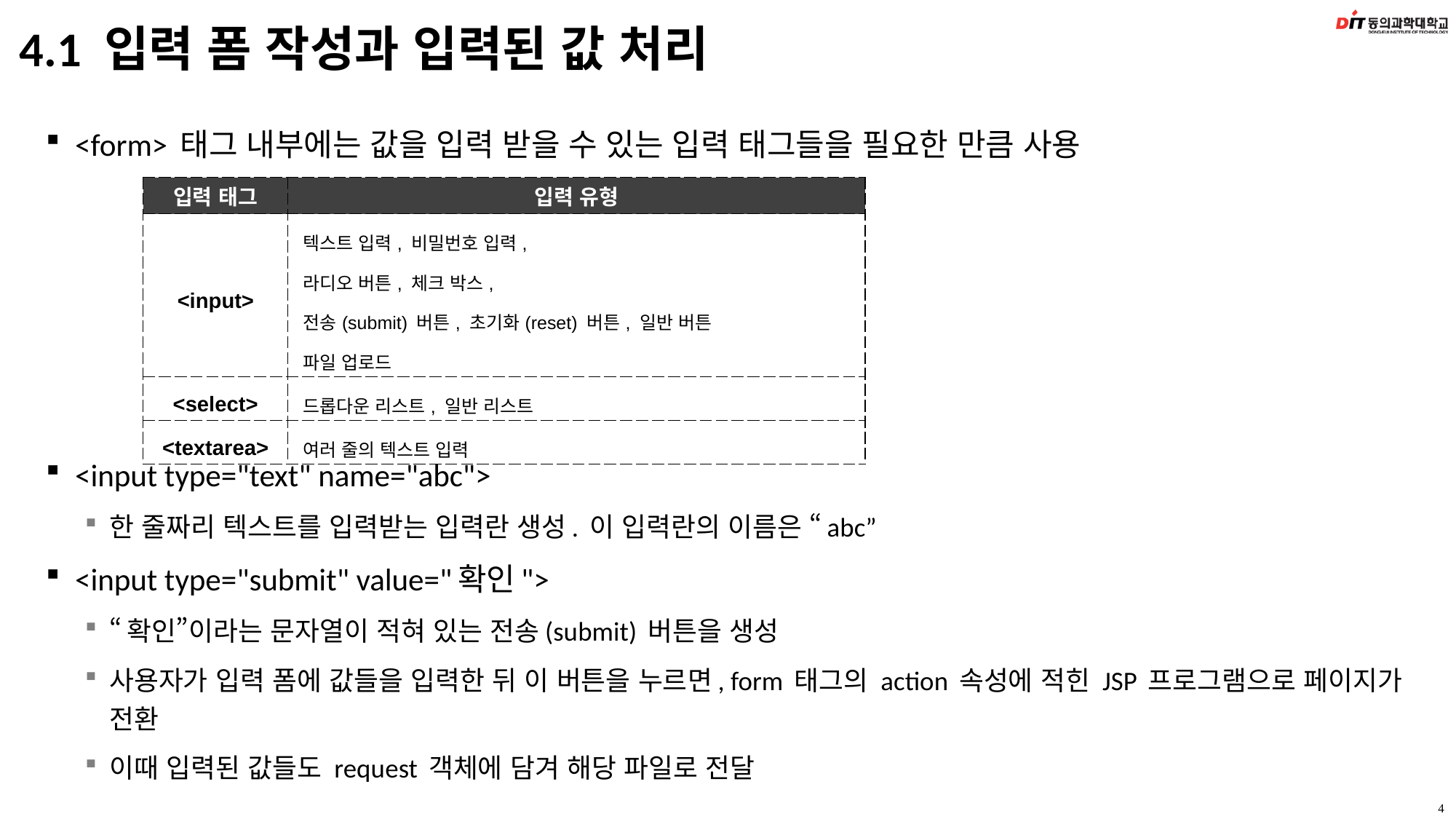

# 4.1 입력 폼 작성과 입력된 값 처리
<form> 태그 내부에는 값을 입력 받을 수 있는 입력 태그들을 필요한 만큼 사용

<input type="text" name="abc">
한 줄짜리 텍스트를 입력받는 입력란 생성. 이 입력란의 이름은 “abc”
<input type="submit" value="확인">
“확인”이라는 문자열이 적혀 있는 전송(submit) 버튼을 생성
사용자가 입력 폼에 값들을 입력한 뒤 이 버튼을 누르면, form 태그의 action 속성에 적힌 JSP 프로그램으로 페이지가 전환
이때 입력된 값들도 request 객체에 담겨 해당 파일로 전달

| 입력 태그 | 입력 유형 |
| --- | --- |
| <input> | 텍스트 입력, 비밀번호 입력, 라디오 버튼, 체크 박스, 전송(submit) 버튼, 초기화(reset) 버튼, 일반 버튼 파일 업로드 |
| <select> | 드롭다운 리스트, 일반 리스트 |
| <textarea> | 여러 줄의 텍스트 입력 |
4